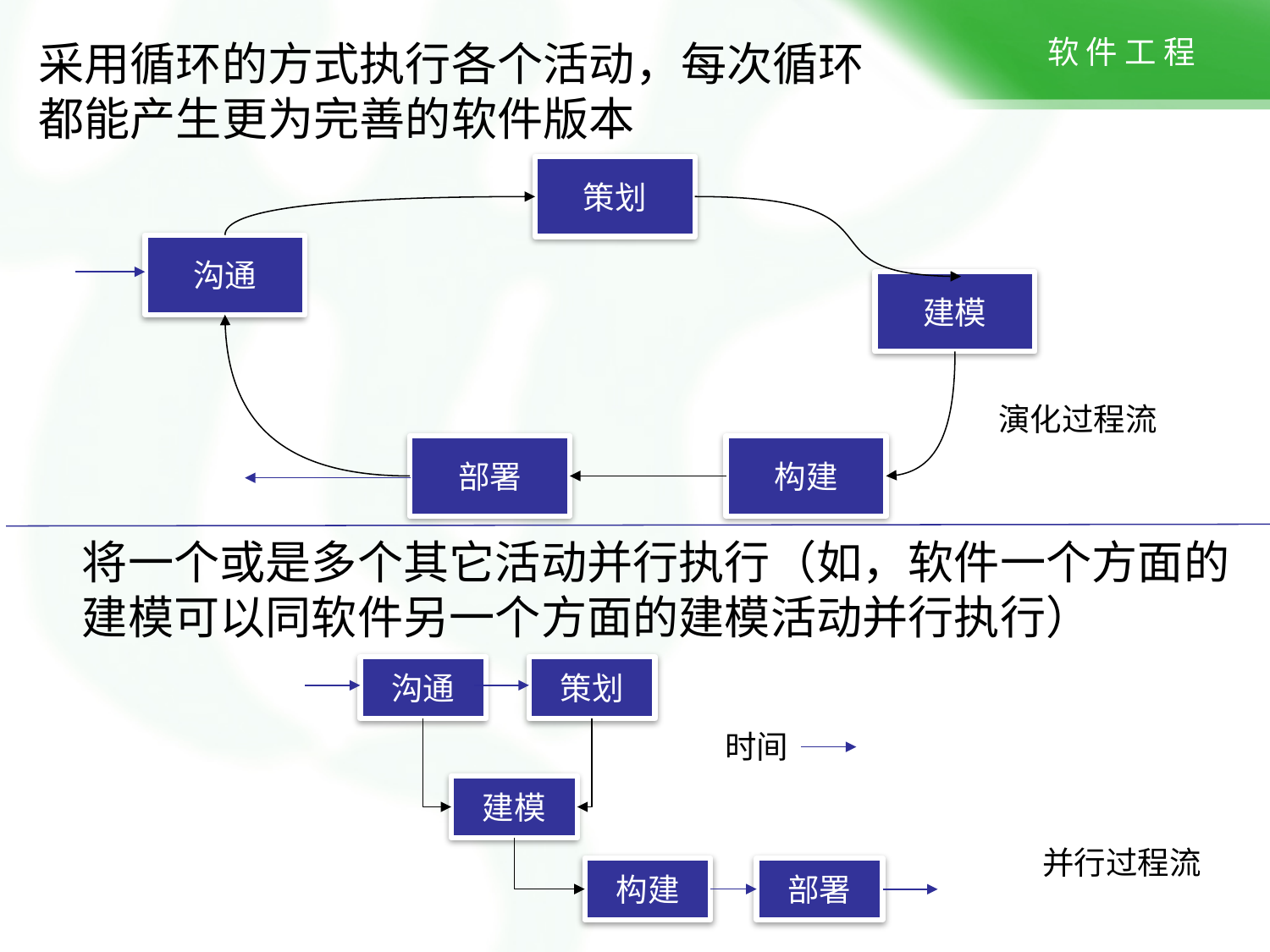

采用循环的方式执行各个活动，每次循环都能产生更为完善的软件版本
策划
沟通
建模
演化过程流
部署
构建
将一个或是多个其它活动并行执行（如，软件一个方面的建模可以同软件另一个方面的建模活动并行执行）
沟通
策划
时间
建模
并行过程流
构建
部署